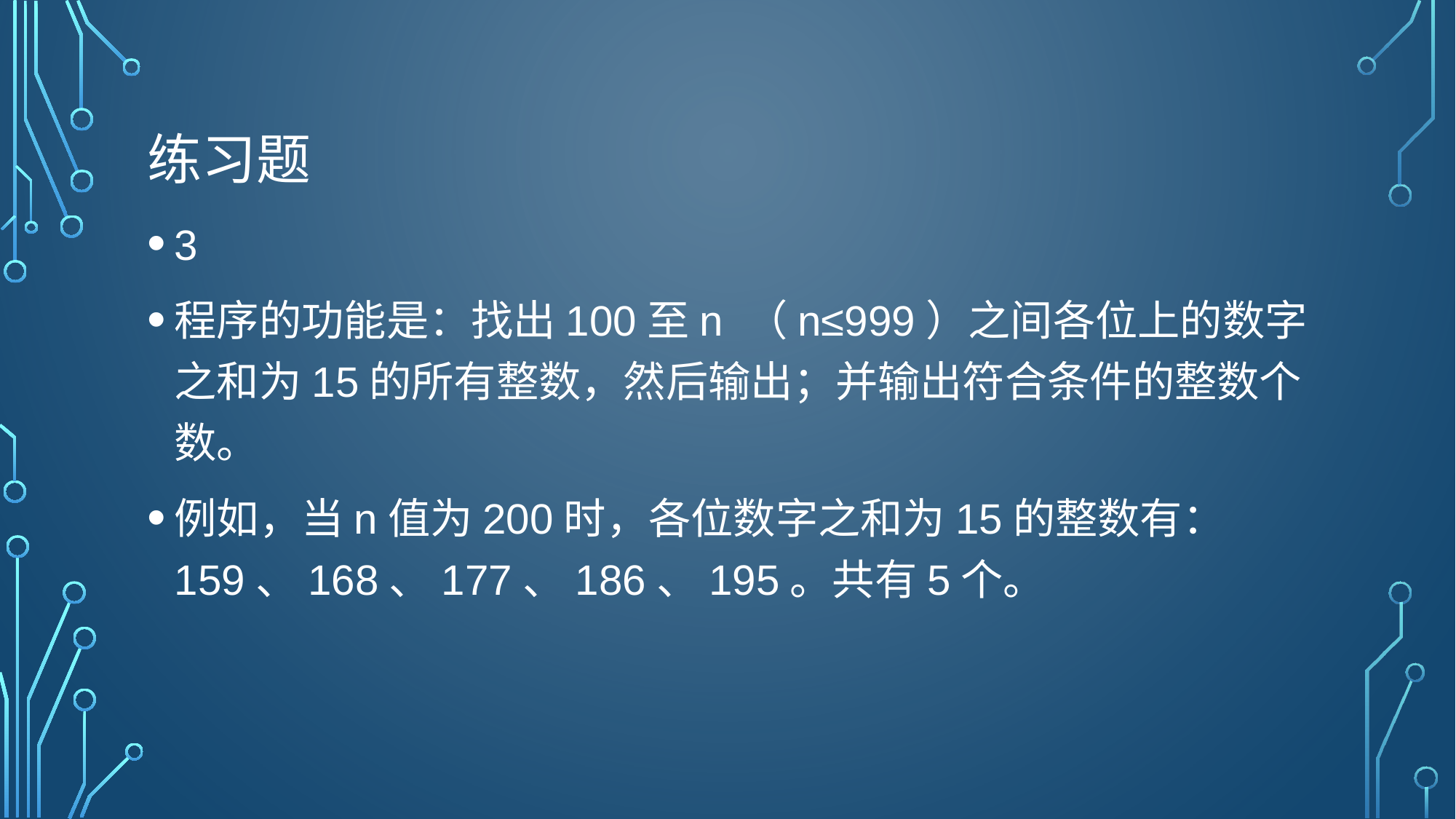

# 练习题
3
程序的功能是：找出100至n （n≤999）之间各位上的数字之和为15的所有整数，然后输出；并输出符合条件的整数个数。
例如，当n值为200时，各位数字之和为15的整数有：159、168、177、186、195。共有5个。